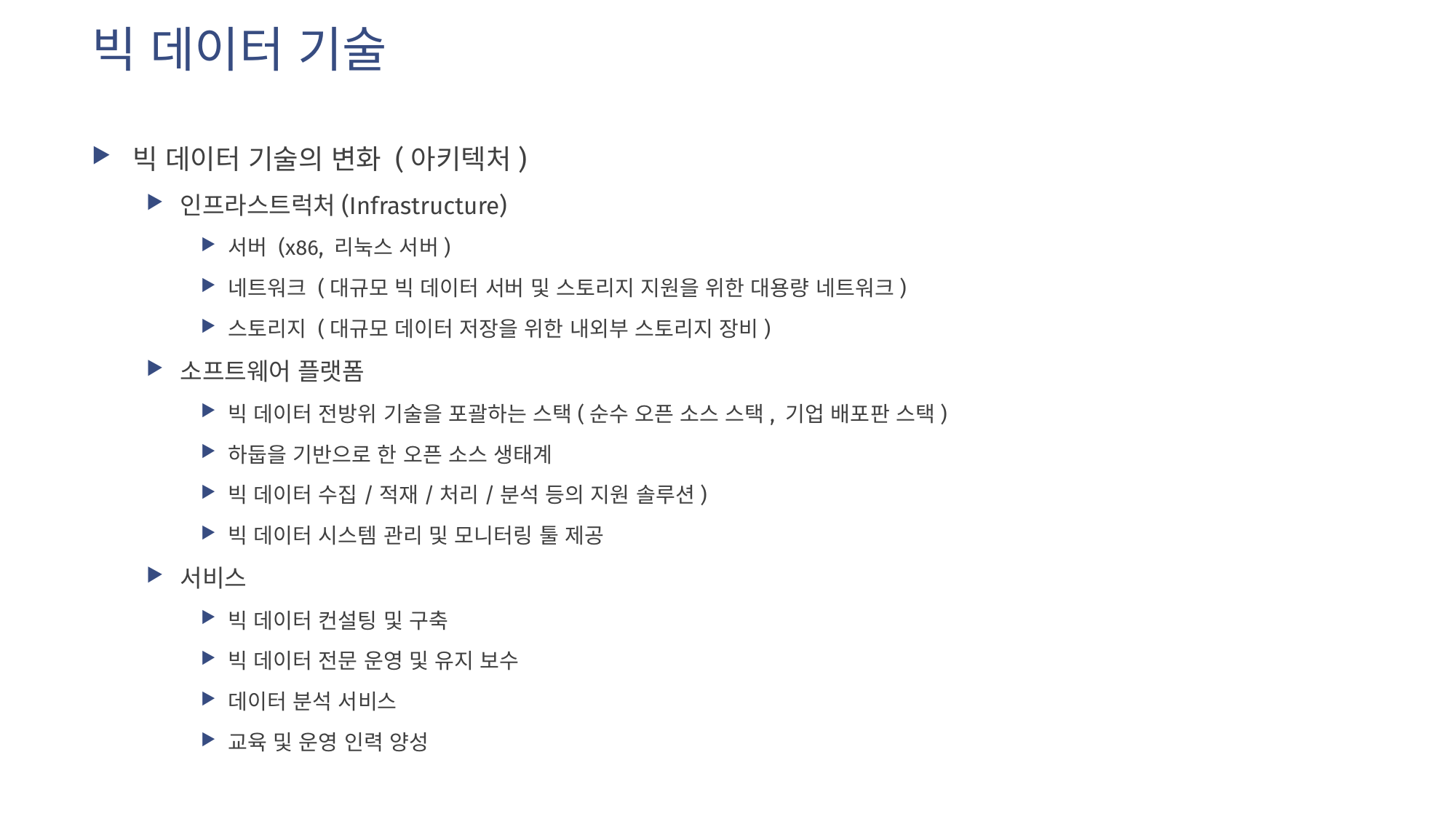

# 빅 데이터 기술
빅 데이터 기술의 변화 (아키텍처)
인프라스트럭처(Infrastructure)
서버 (x86, 리눅스 서버)
네트워크 (대규모 빅 데이터 서버 및 스토리지 지원을 위한 대용량 네트워크)
스토리지 (대규모 데이터 저장을 위한 내외부 스토리지 장비)
소프트웨어 플랫폼
빅 데이터 전방위 기술을 포괄하는 스택(순수 오픈 소스 스택, 기업 배포판 스택)
하둡을 기반으로 한 오픈 소스 생태계
빅 데이터 수집/적재/처리/분석 등의 지원 솔루션)
빅 데이터 시스템 관리 및 모니터링 툴 제공
서비스
빅 데이터 컨설팅 및 구축
빅 데이터 전문 운영 및 유지 보수
데이터 분석 서비스
교육 및 운영 인력 양성